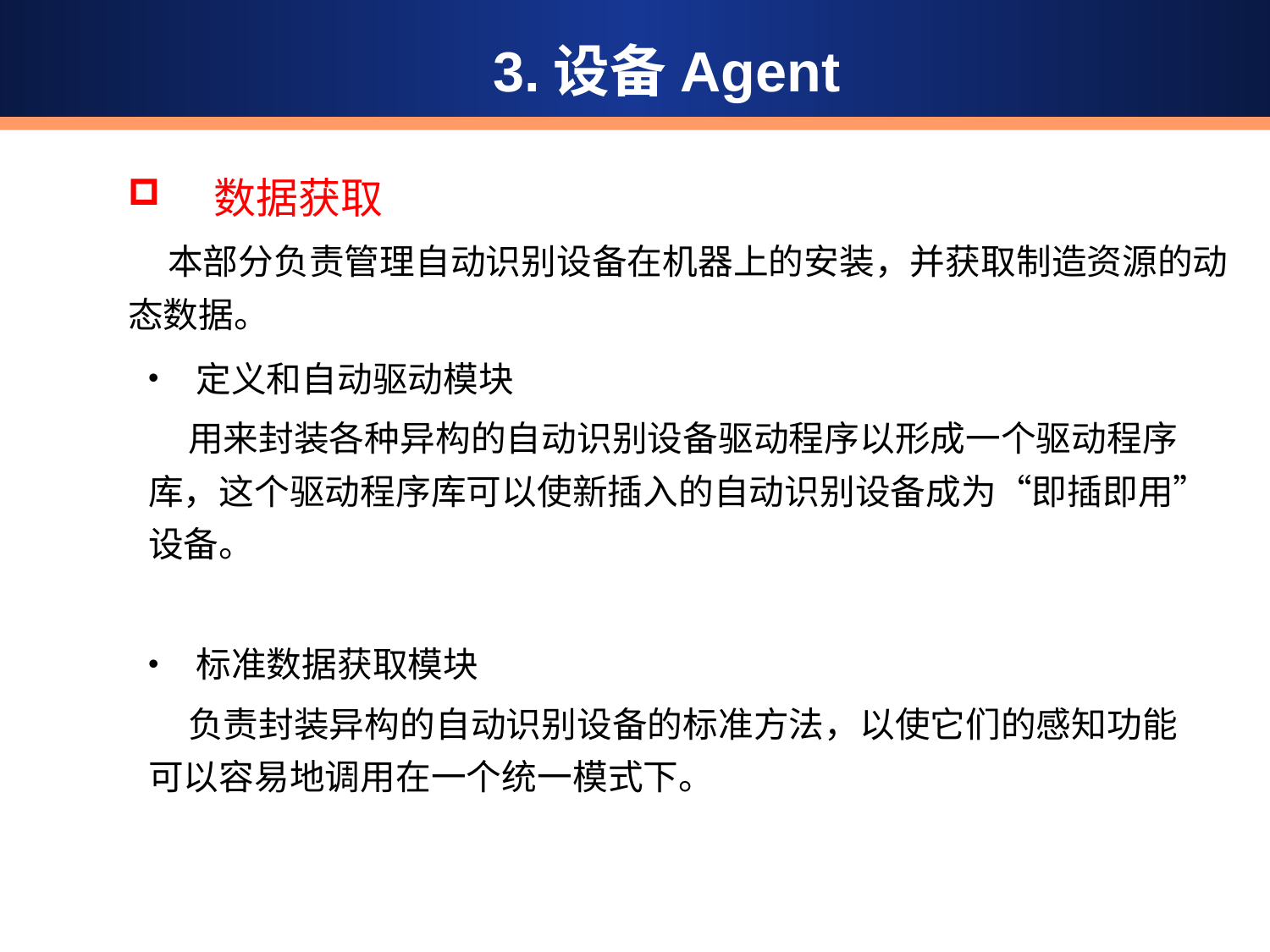

3.设备Agent
数据获取
    本部分负责管理自动识别设备在机器上的安装，并获取制造资源的动态数据。

定义和自动驱动模块
    用来封装各种异构的自动识别设备驱动程序以形成一个驱动程序库，这个驱动程序库可以使新插入的自动识别设备成为“即插即用”设备。

标准数据获取模块
    负责封装异构的自动识别设备的标准方法，以使它们的感知功能可以容易地调用在一个统一模式下。